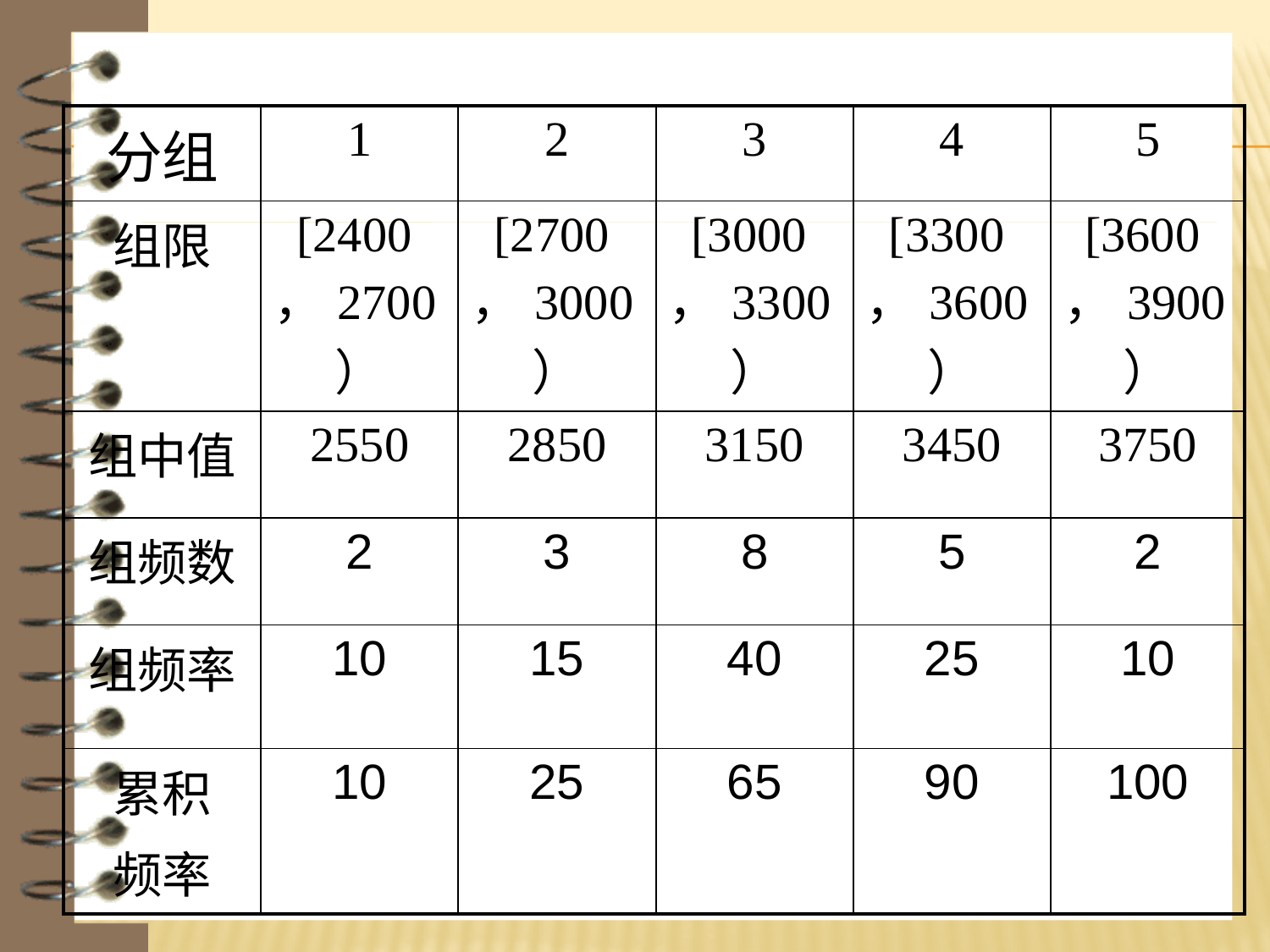

| 分组 | 1 | 2 | 3 | 4 | 5 |
| --- | --- | --- | --- | --- | --- |
| 组限 | [2400，2700） | [2700，3000） | [3000，3300） | [3300，3600） | [3600，3900） |
| 组中值 | 2550 | 2850 | 3150 | 3450 | 3750 |
| 组频数 | 2 | 3 | 8 | 5 | 2 |
| 组频率 | 10 | 15 | 40 | 25 | 10 |
| 累积 频率 | 10 | 25 | 65 | 90 | 100 |